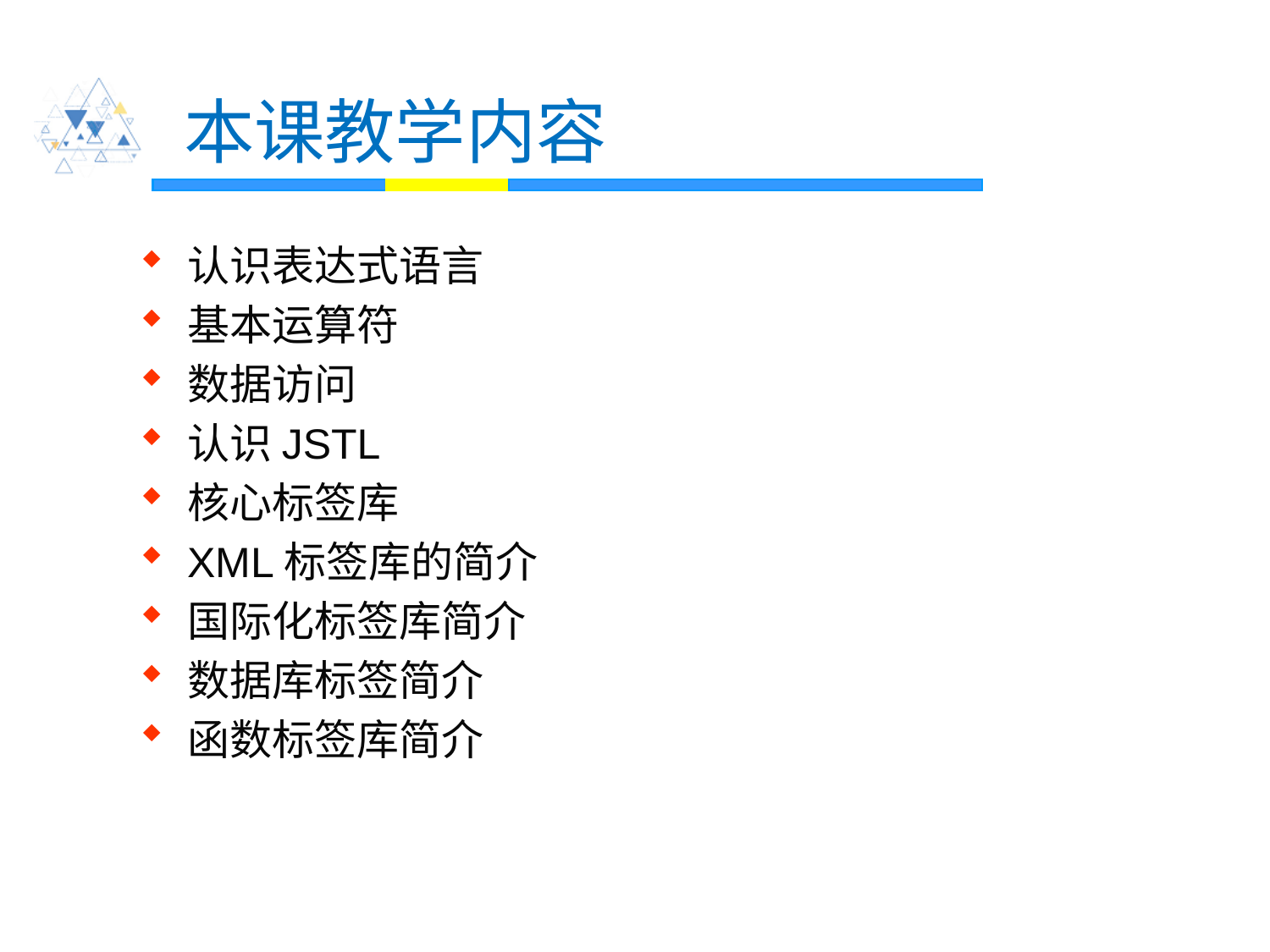

# 本课教学内容
认识表达式语言
基本运算符
数据访问
认识JSTL
核心标签库
XML标签库的简介
国际化标签库简介
数据库标签简介
函数标签库简介